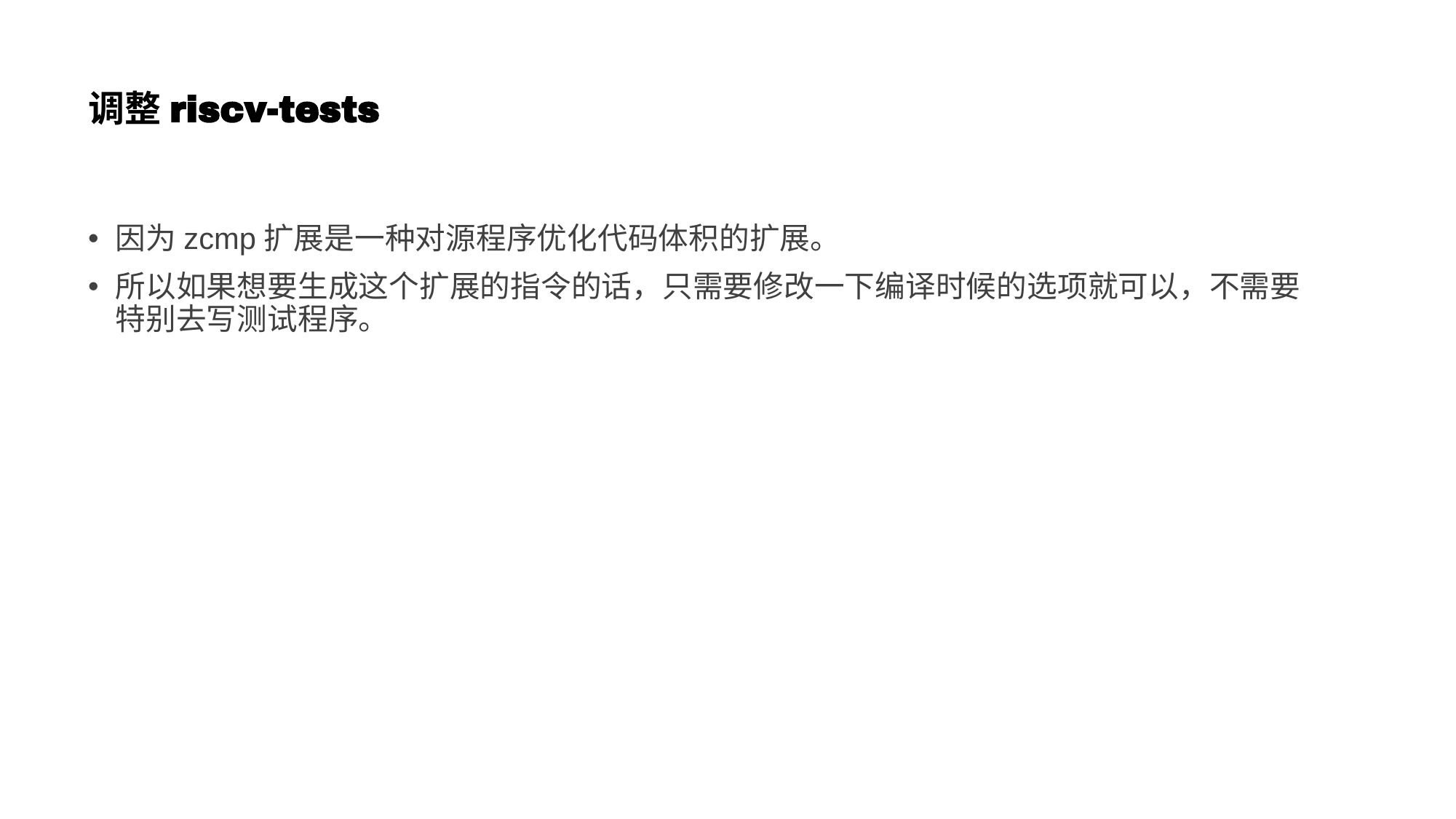

# 调整riscv-tests
因为zcmp扩展是一种对源程序优化代码体积的扩展。
所以如果想要生成这个扩展的指令的话，只需要修改一下编译时候的选项就可以，不需要特别去写测试程序。